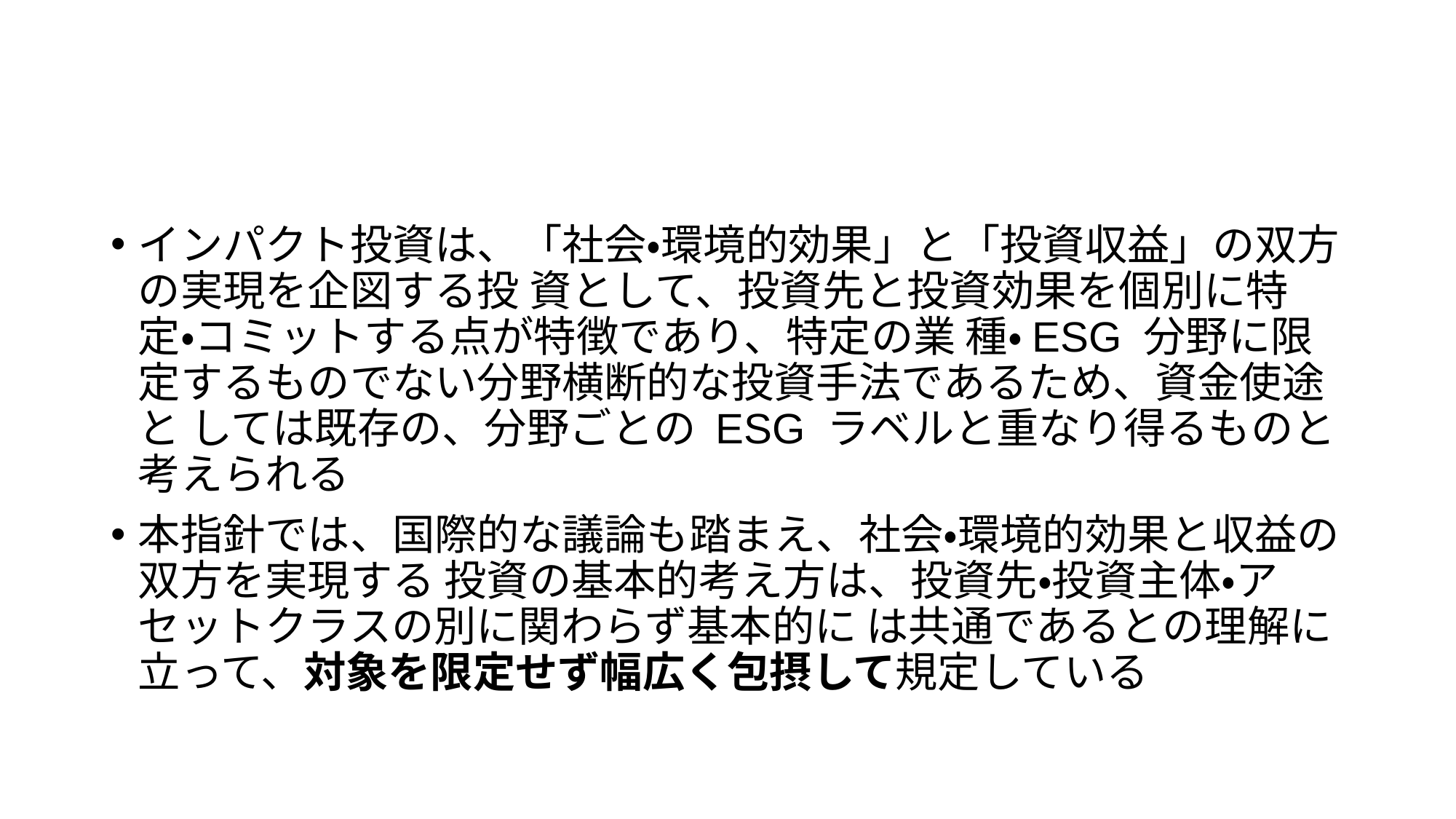

#
インパクト投資は、「社会・環境的効果」と「投資収益」の双方の実現を企図する投 資として、投資先と投資効果を個別に特定・コミットする点が特徴であり、特定の業 種・ESG 分野に限定するものでない分野横断的な投資手法であるため、資金使途と しては既存の、分野ごとの ESG ラベルと重なり得るものと考えられる
本指針では、国際的な議論も踏まえ、社会・環境的効果と収益の双方を実現する 投資の基本的考え方は、投資先・投資主体・アセットクラスの別に関わらず基本的に は共通であるとの理解に立って、対象を限定せず幅広く包摂して規定している